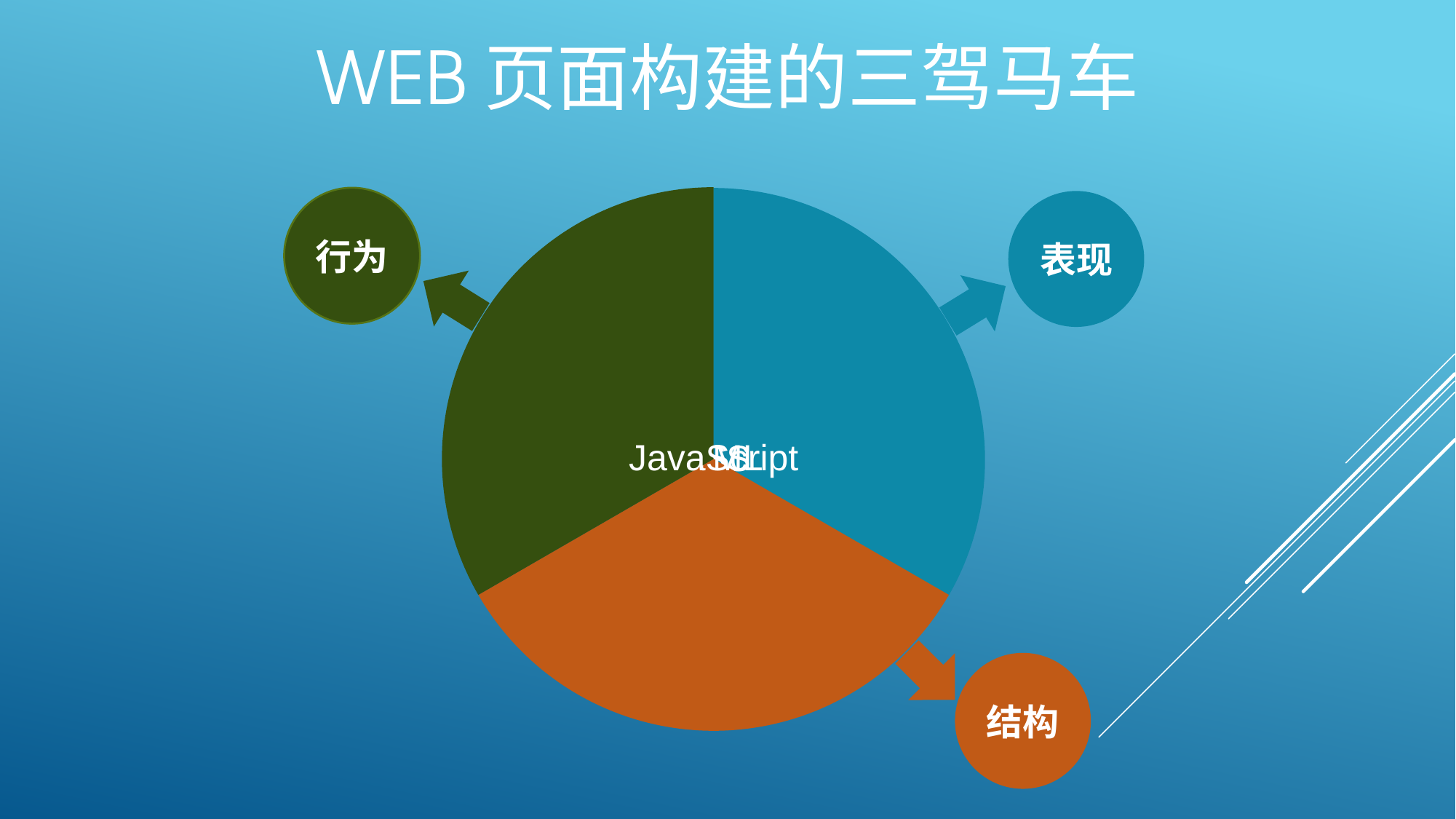

# WEB页面构建的三驾马车
CSS
HTML
JavaScript
行为
表现

结构